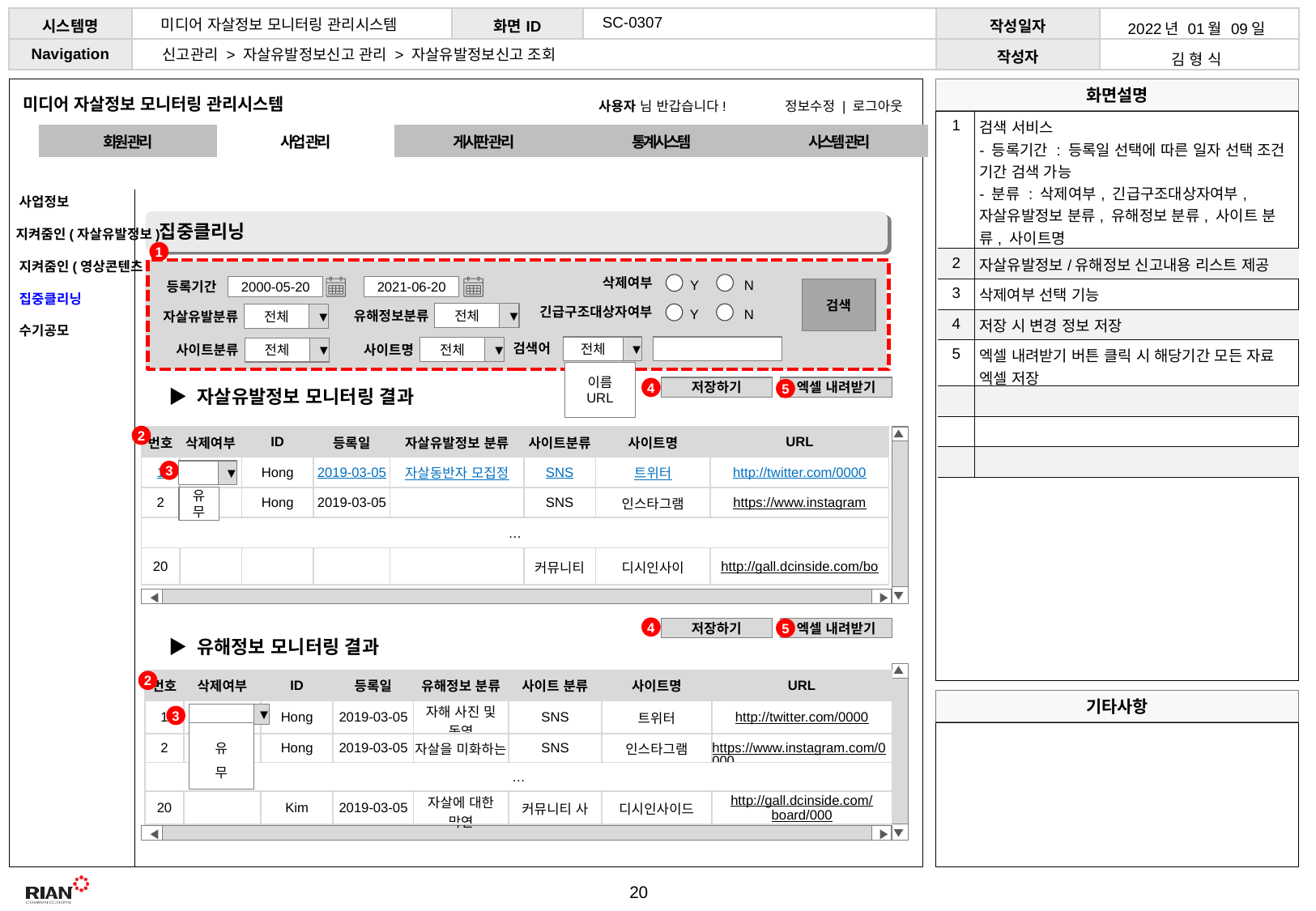

SC-0307
미디어 자살정보 모니터링 관리시스템
| 2022년 01월 09일 |
| --- |
| 김 형 식 |
신고관리 > 자살유발정보신고 관리 > 자살유발정보신고 조회
미디어 자살정보 모니터링 관리시스템
사용자 님 반갑습니다!
정보수정 | 로그아웃
| 1 | 검색 서비스 - 등록기간 : 등록일 선택에 따른 일자 선택 조건 기간 검색 가능 - 분류 : 삭제여부, 긴급구조대상자여부, 자살유발정보 분류, 유해정보 분류, 사이트 분류, 사이트명 - 검색어 : 이름/URL 등 조건에 따른 입력 검색 |
| --- | --- |
| 2 | 자살유발정보/유해정보 신고내용 리스트 제공 |
| 3 | 삭제여부 선택 기능 |
| 4 | 저장 시 변경 정보 저장 |
| 5 | 엑셀 내려받기 버튼 클릭 시 해당기간 모든 자료 엑셀 저장 |
|  |  |
|  |  |
|  |  |
| 회원 관리 | 사업 관리 | 게시판 관리 | 통계시스템 | 시스템 관리 |
| --- | --- | --- | --- | --- |
 사업정보
 지켜줌인(자살유발정보)
 지켜줌인(영상콘텐츠)
 집중클리닝
 수기공모
집중클리닝
◀

▶
1

삭제여부
N

Y

등록기간
2000-05-20

2021-06-20

검색
긴급구조대상자여부
N

Y

유해정보분류
전체
▼
자살유발분류
전체
▼
검색어
전체
▼

사이트명
전체
▼
사이트분류
전체
▼
이름
URL
저장하기
엑셀 내려받기
4
5
▶ 자살유발정보 모니터링 결과
2
| 번호 | 삭제여부 | ID | 등록일 | 자살유발정보 분류 | 사이트분류 | 사이트명 | URL |
| --- | --- | --- | --- | --- | --- | --- | --- |
| 1 |  | Hong | 2019-03-05 | 자살동반자 모집정 | SNS | 트위터 | http://twitter.com/0000 |
| 2 |  | Hong | 2019-03-05 |  | SNS | 인스타그램 | https://www.instagram |
| … |  |  |  |  |  |  |  |
| 20 |  |  |  |  | 커뮤니티 | 디시인사이 | http://gall.dcinside.com/bo |
◀

▶
◀

▶
3

▼
유
무
4
저장하기
엑셀 내려받기
5
▶ 유해정보 모니터링 결과
◀

▶
| 번호 | 삭제여부 | ID | 등록일 | 유해정보 분류 | 사이트 분류 | 사이트명 | URL |
| --- | --- | --- | --- | --- | --- | --- | --- |
| 1 |  | Hong | 2019-03-05 | 자해 사진 및 동영 | SNS | 트위터 | http://twitter.com/0000 |
| 2 |  | Hong | 2019-03-05 | 자살을 미화하는 | SNS | 인스타그램 | https://www.instagram.com/0000 |
| … |  |  |  |  |  |  |  |
| 20 |  | Kim | 2019-03-05 | 자살에 대한 막연 | 커뮤니티 사 | 디시인사이드 | http://gall.dcinside.com/board/000 |
2
▼

유
무
3